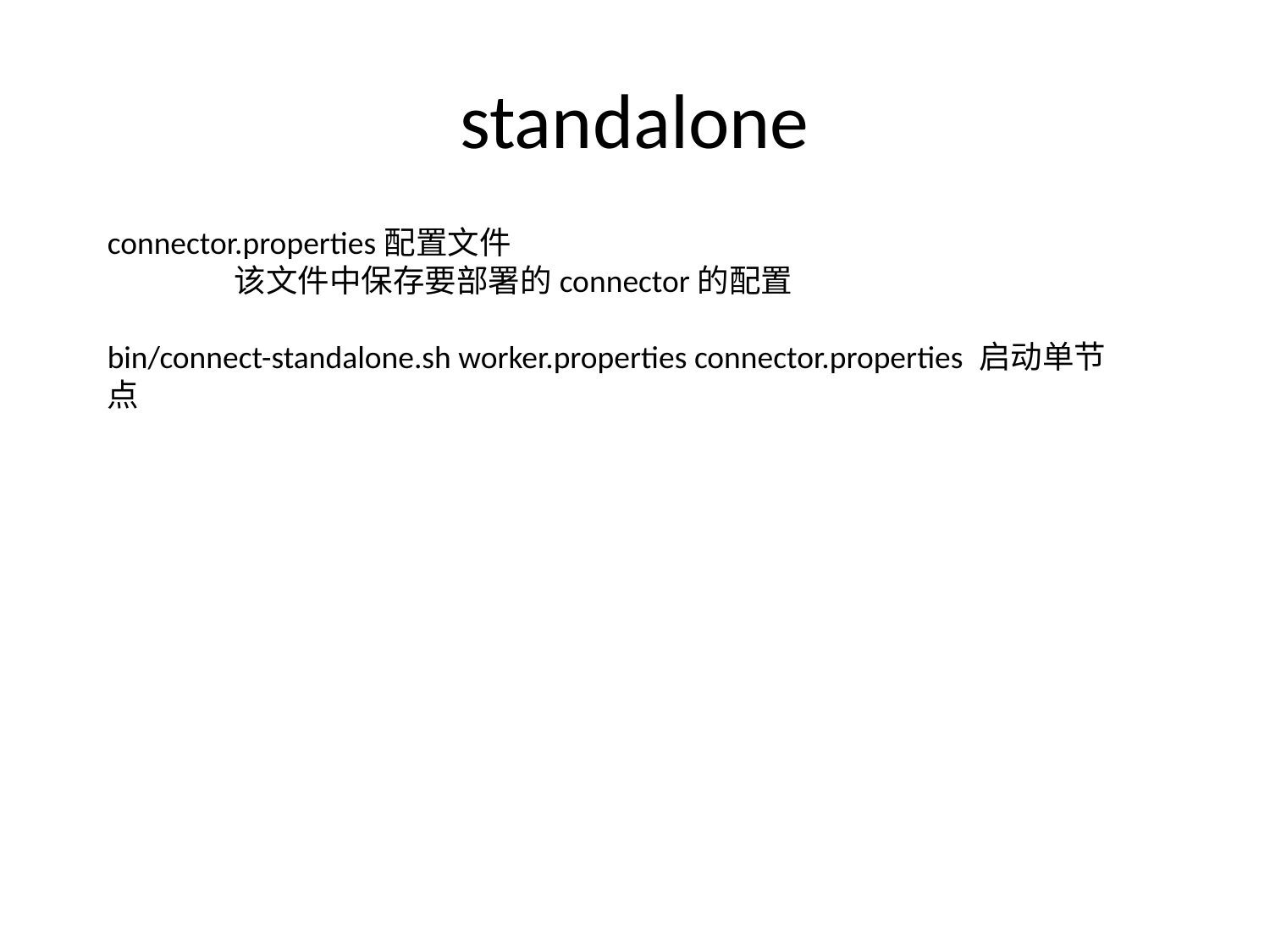

# standalone
connector.properties配置文件
	该文件中保存要部署的connector的配置

bin/connect-standalone.sh worker.properties connector.properties 启动单节点